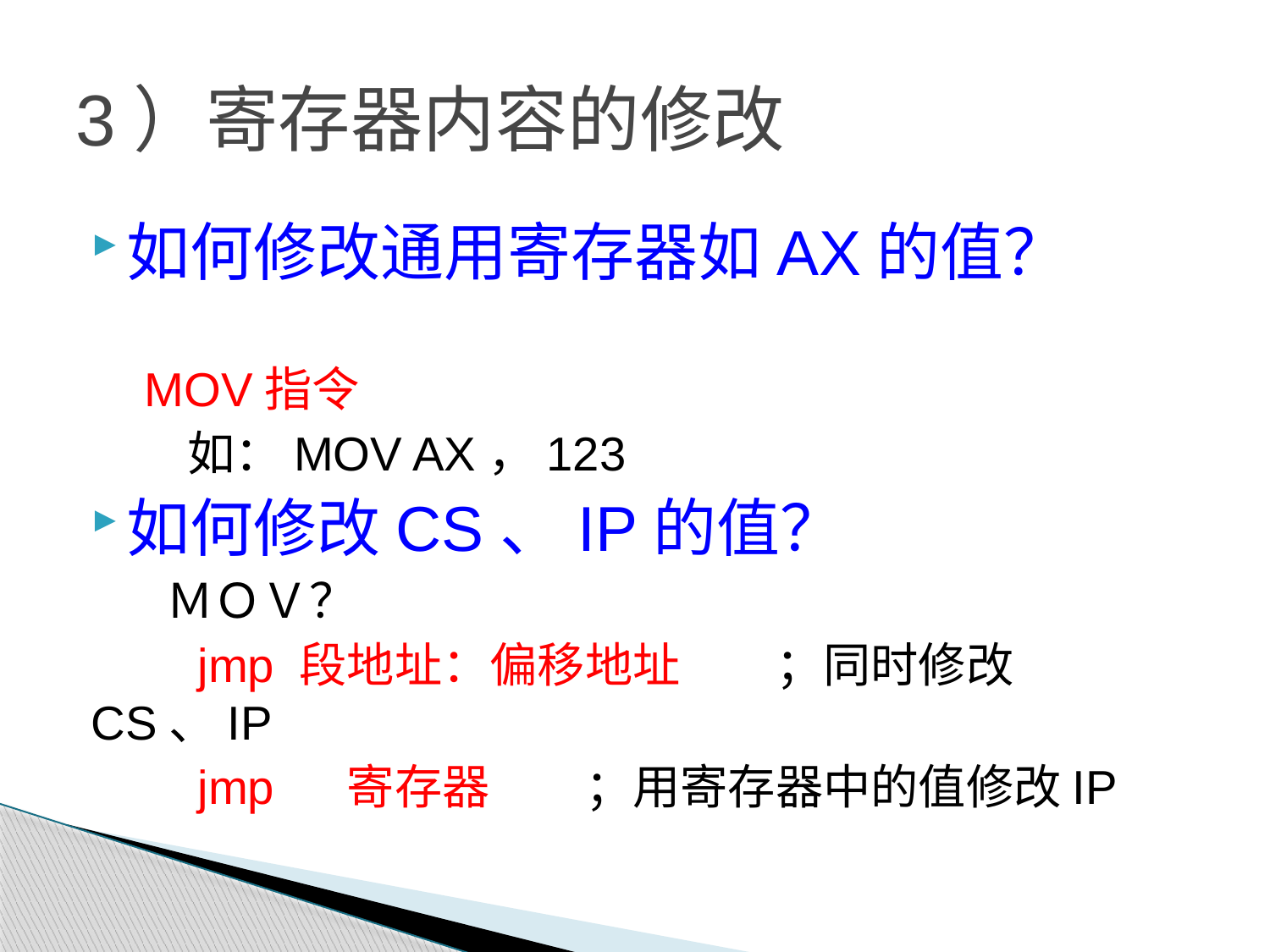

# 3）寄存器内容的修改
如何修改通用寄存器如AX的值？

    MOV指令
        如：MOV AX，123
如何修改CS、IP的值？
      ＭＯＶ？
　　jmp 段地址：偏移地址　　；同时修改CS、IP
　　jmp 　寄存器　　；用寄存器中的值修改IP